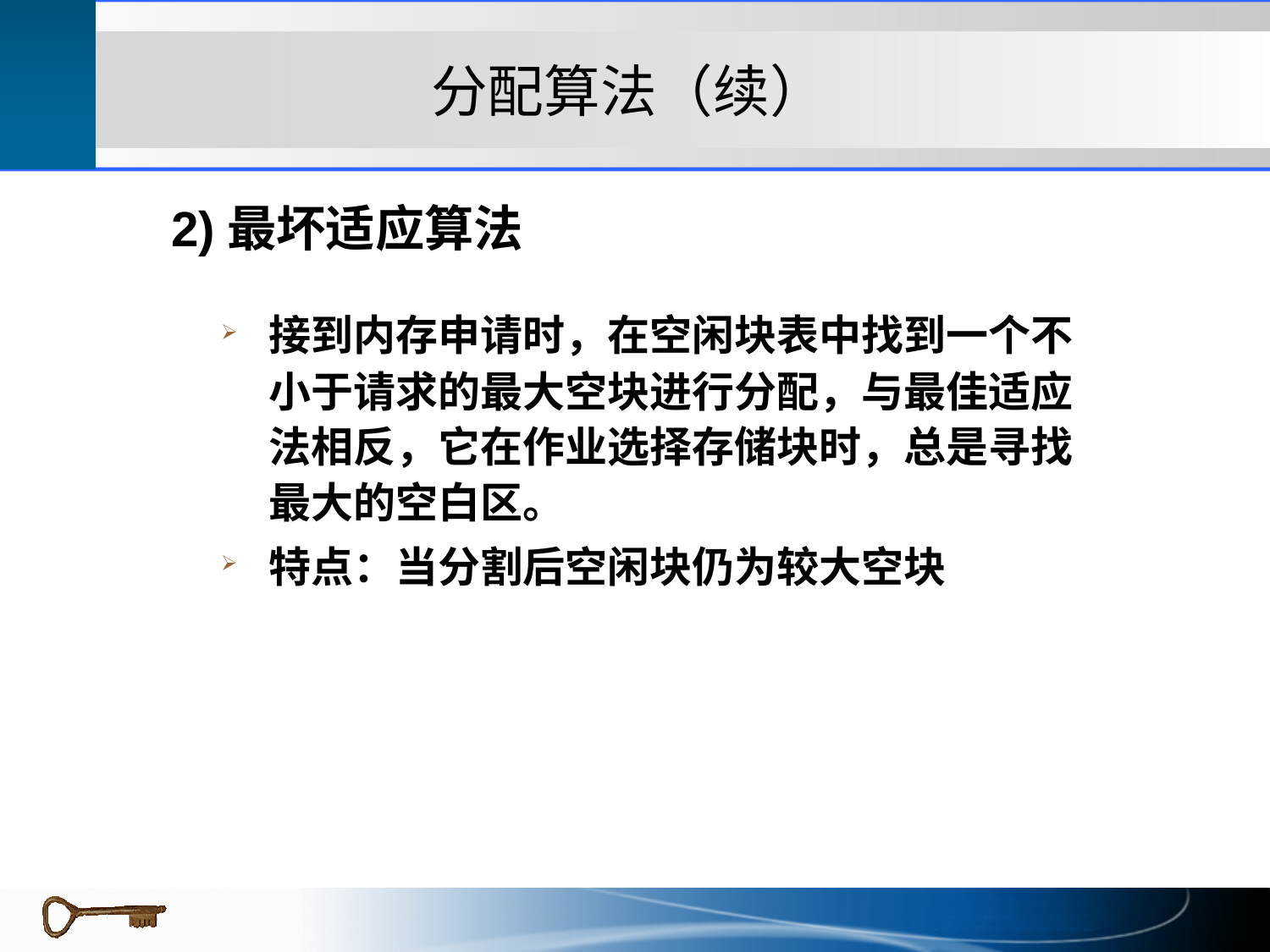

分配算法（续）
2)最坏适应算法
接到内存申请时，在空闲块表中找到一个不小于请求的最大空块进行分配，与最佳适应法相反，它在作业选择存储块时，总是寻找最大的空白区。
特点：当分割后空闲块仍为较大空块